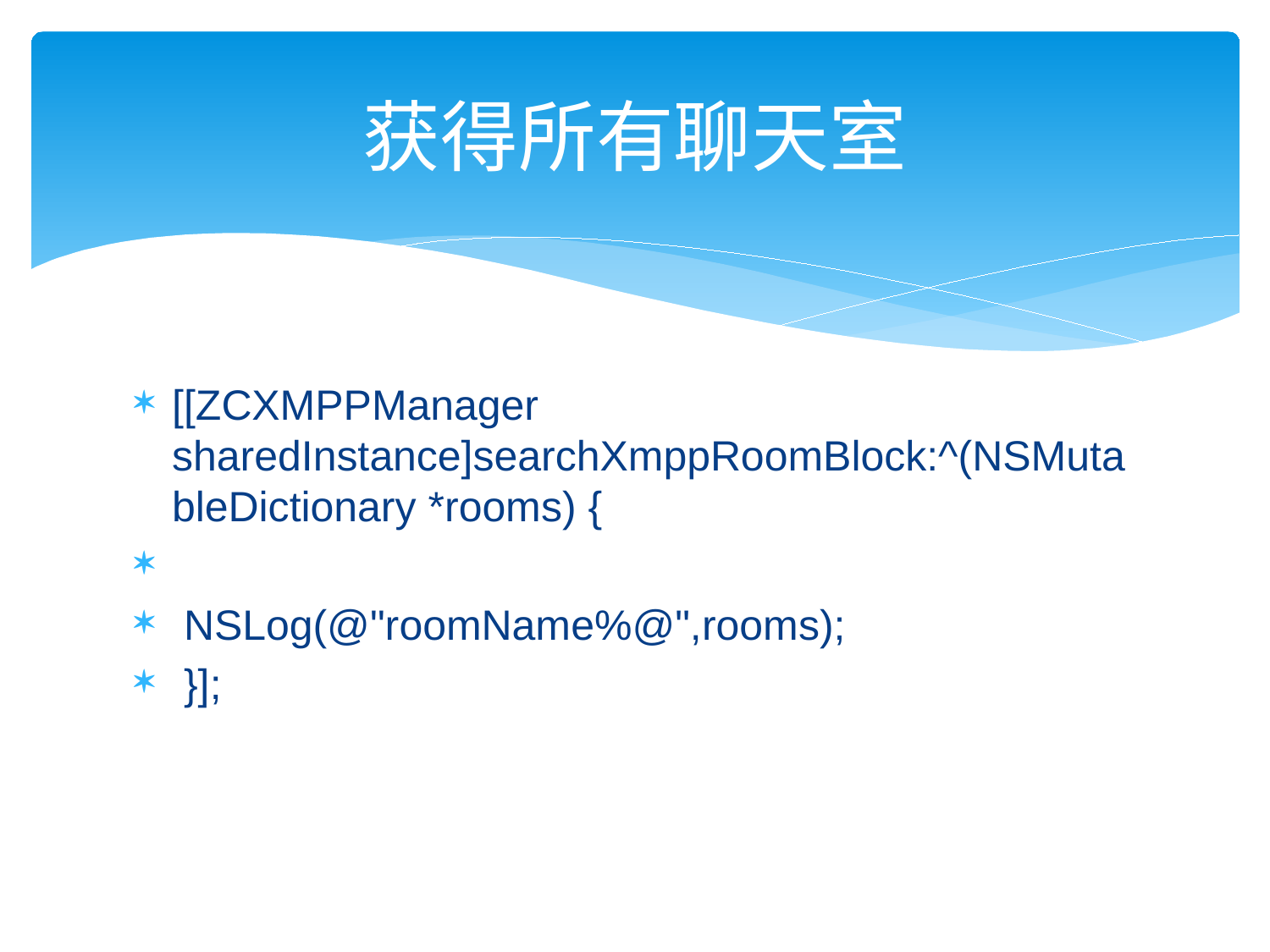

# 获得所有聊天室
[[ZCXMPPManager sharedInstance]searchXmppRoomBlock:^(NSMutableDictionary *rooms) {

 NSLog(@"roomName%@",rooms);
 }];